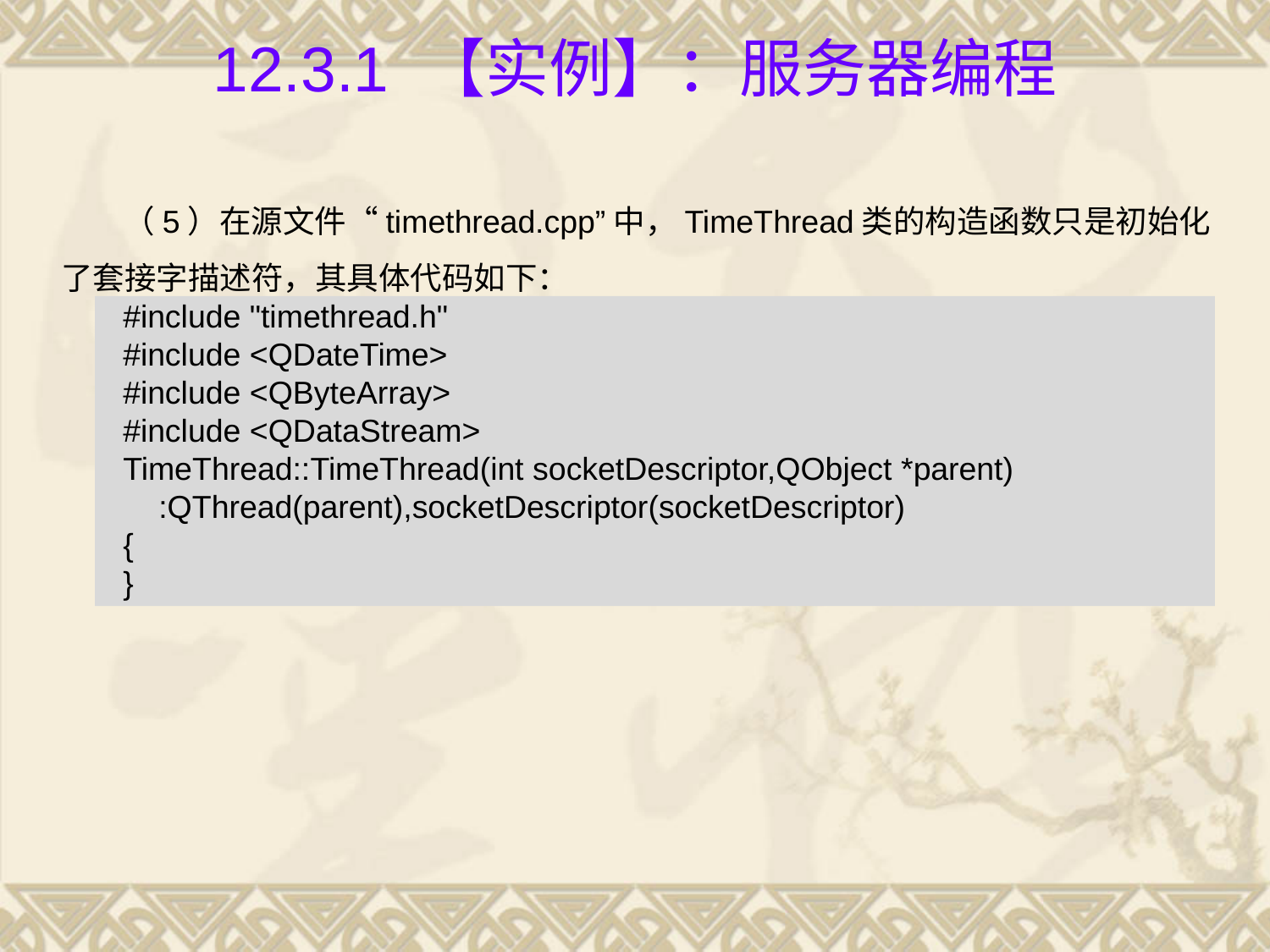

# 12.3.1 【实例】：服务器编程
（5）在源文件“timethread.cpp”中，TimeThread类的构造函数只是初始化了套接字描述符，其具体代码如下：
#include "timethread.h"
#include <QDateTime>
#include <QByteArray>
#include <QDataStream>
TimeThread::TimeThread(int socketDescriptor,QObject *parent)
    :QThread(parent),socketDescriptor(socketDescriptor)
{
}